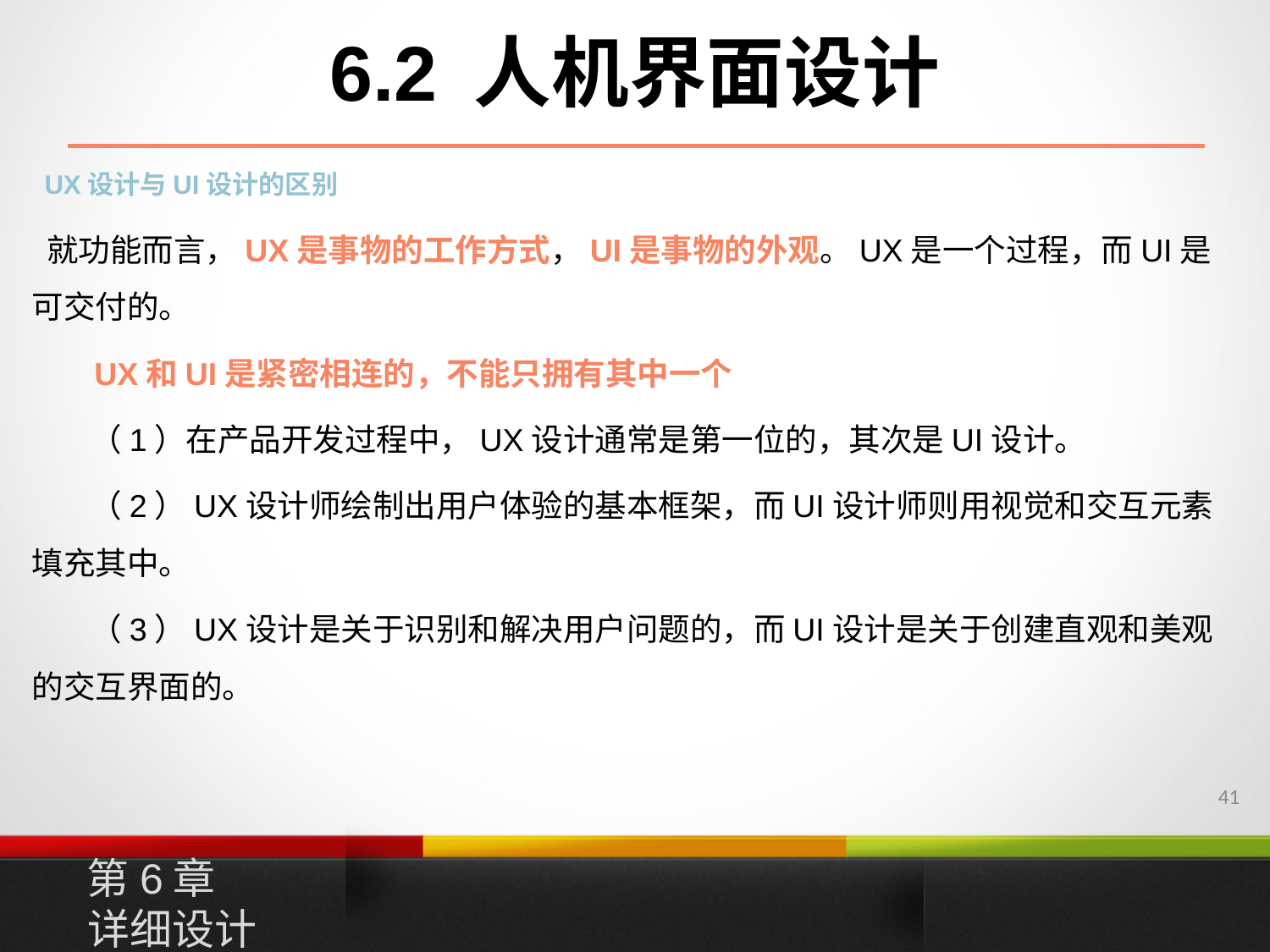

6.2 人机界面设计
UX设计与UI设计的区别
 就功能而言，UX是事物的工作方式，UI是事物的外观。UX是一个过程，而UI是可交付的。
       UX和UI是紧密相连的，不能只拥有其中一个
       （1）在产品开发过程中，UX设计通常是第一位的，其次是UI设计。
       （2）UX设计师绘制出用户体验的基本框架，而UI设计师则用视觉和交互元素填充其中。
       （3）UX设计是关于识别和解决用户问题的，而UI设计是关于创建直观和美观的交互界面的。
41
第6章
详细设计